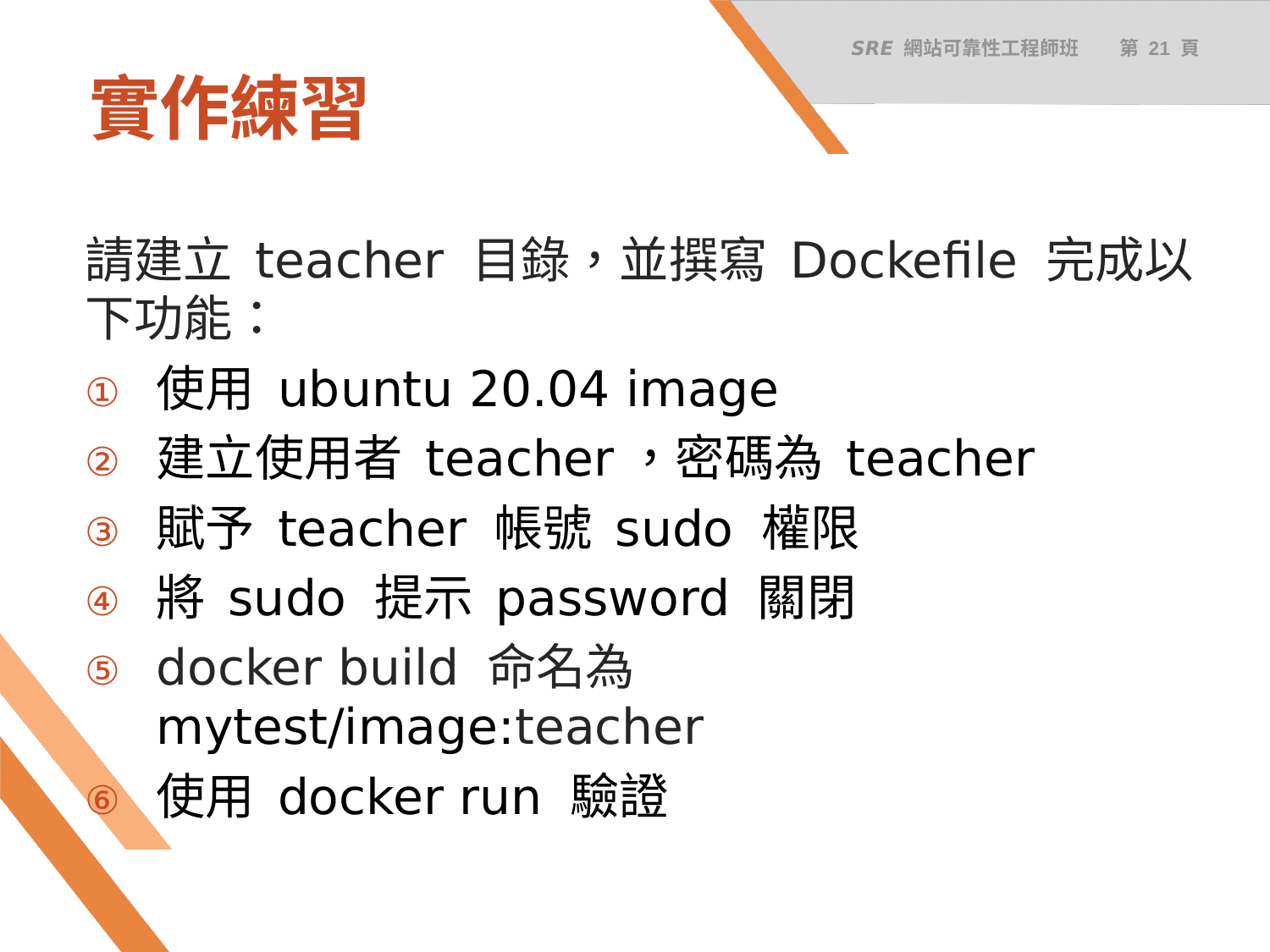

SRE 網站可靠性工程師班
第 21 頁
# 實作練習
請建立 teacher 目錄，並撰寫 Dockefile 完成以下功能：
使用 ubuntu 20.04 image
建立使用者 teacher，密碼為 teacher
賦予 teacher 帳號 sudo 權限
將 sudo 提示 password 關閉
docker build 命名為 mytest/image:teacher
使用 docker run 驗證